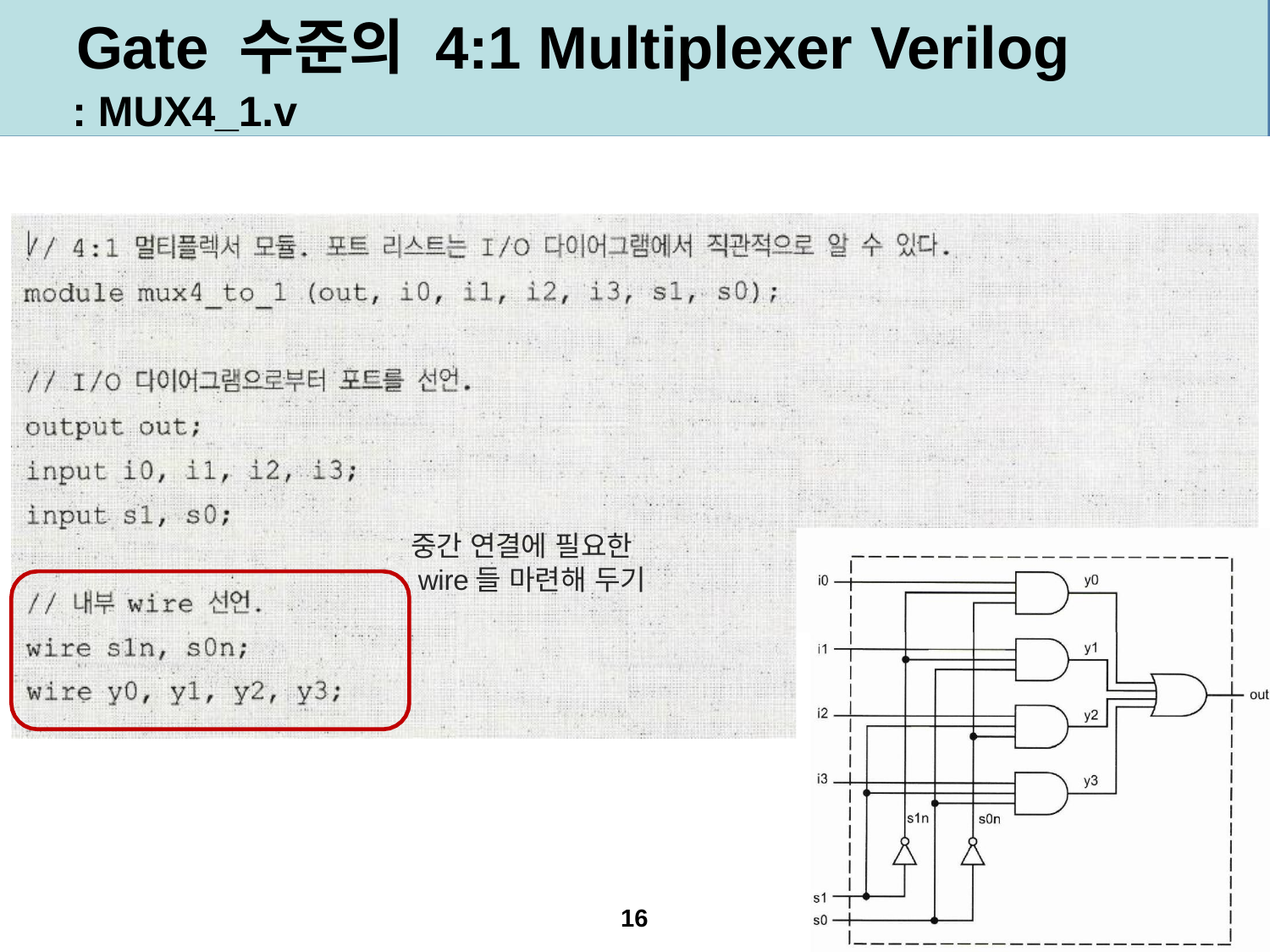

# Gate 수준의 4:1 Multiplexer Verilog
: MUX4_1.v

중간 연결에 필요한
wire들 마련해 두기

16
15